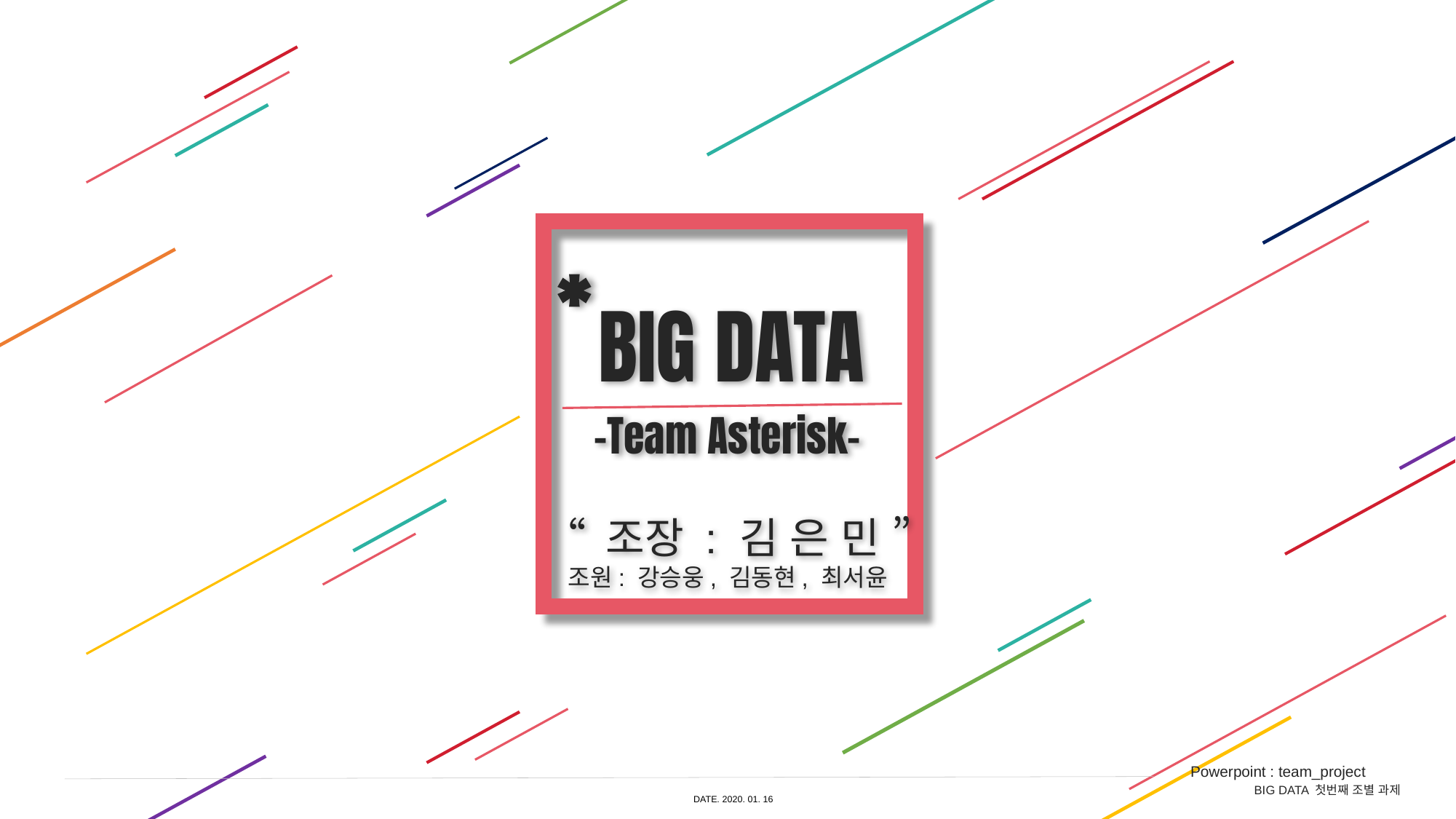

*
BIG DATA
-Team Asterisk-
“ 조장 : 김 은 민 ”
조원: 강승웅, 김동현, 최서윤
Powerpoint : team_project
BIG DATA 첫번째 조별 과제
DATE. 2020. 01. 16